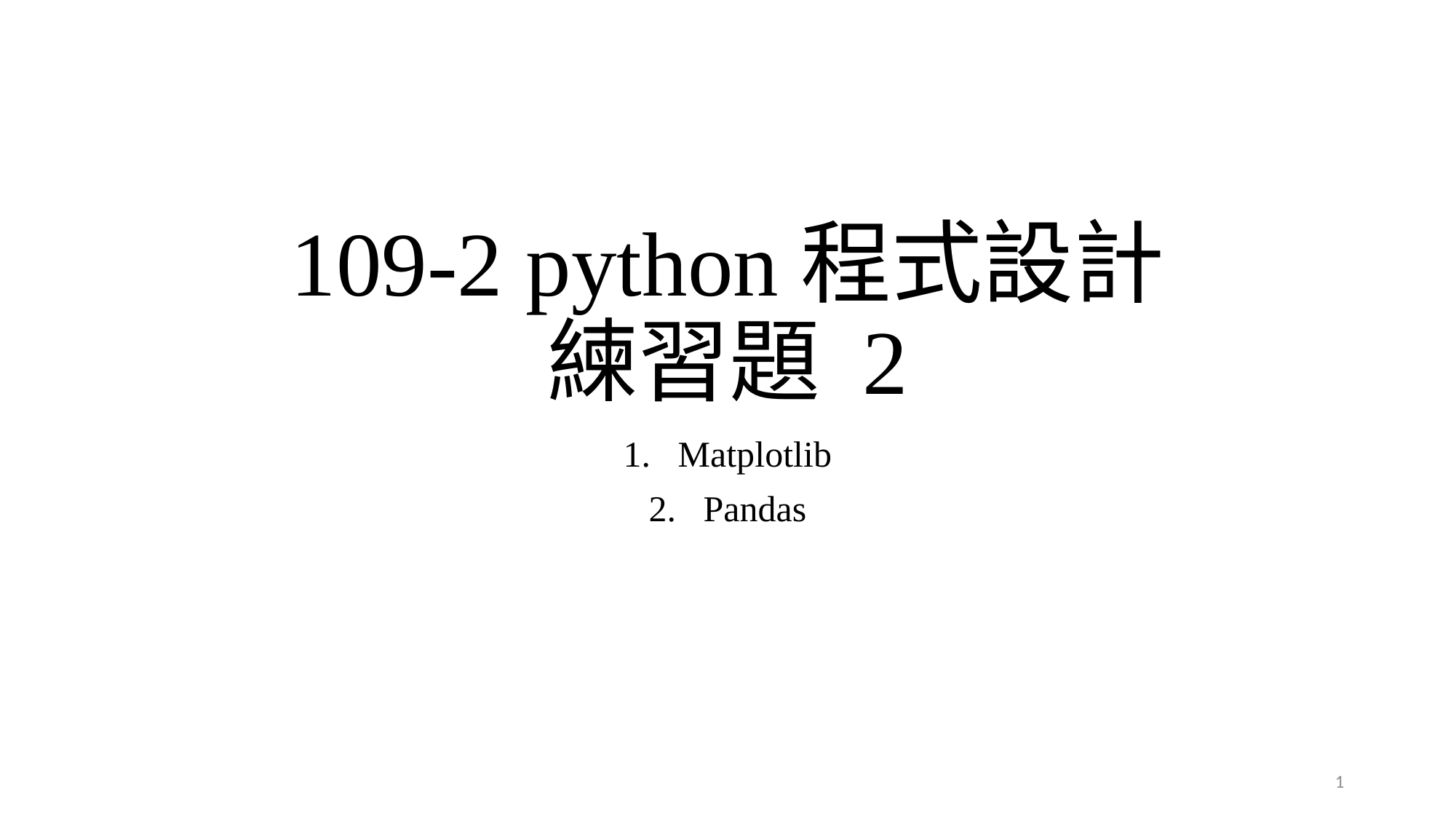

# 109-2 python程式設計 練習題 2
Matplotlib
Pandas
1